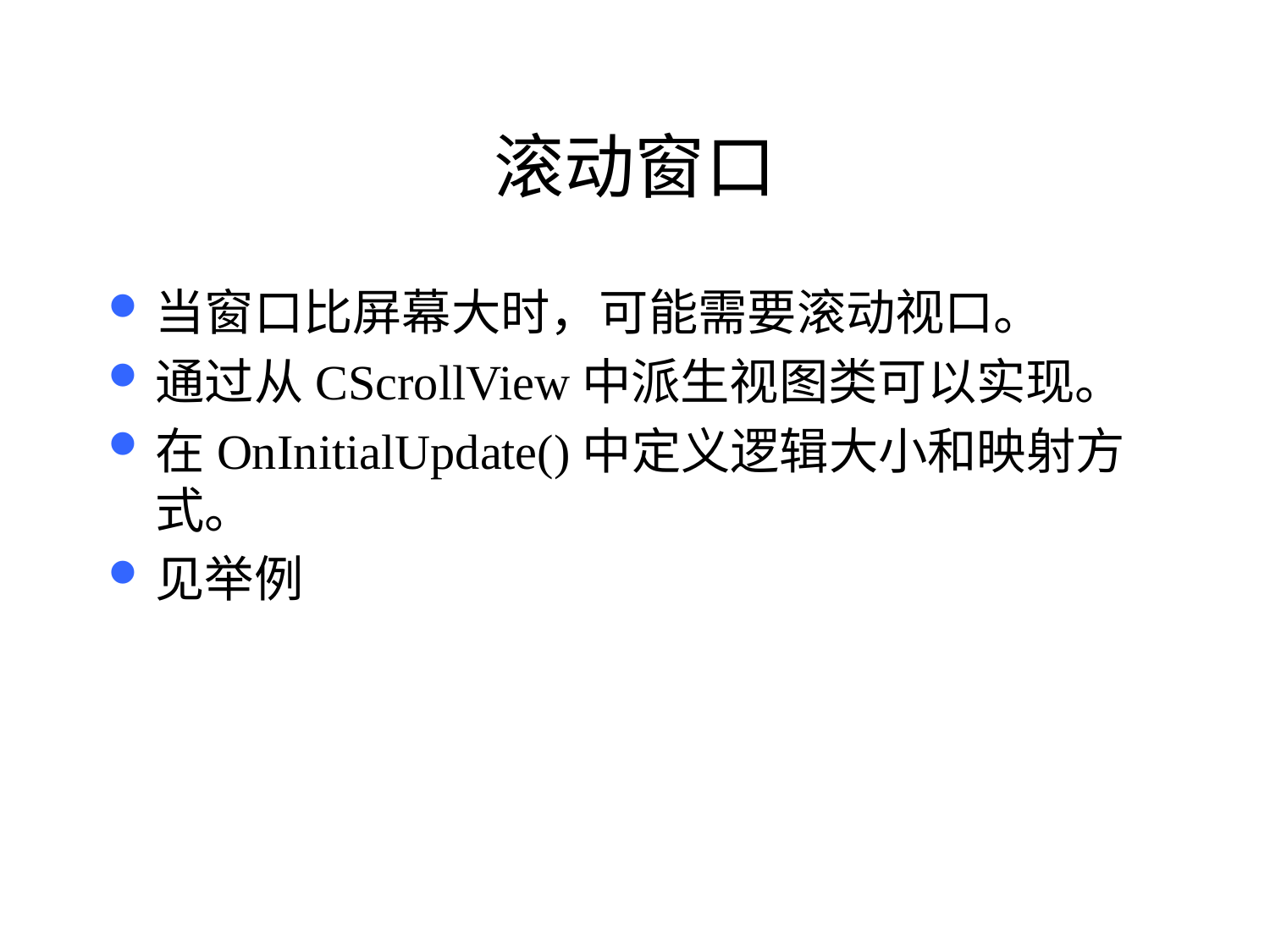

# 滚动窗口
当窗口比屏幕大时，可能需要滚动视口。
通过从CScrollView中派生视图类可以实现。
在OnInitialUpdate()中定义逻辑大小和映射方式。
见举例
40